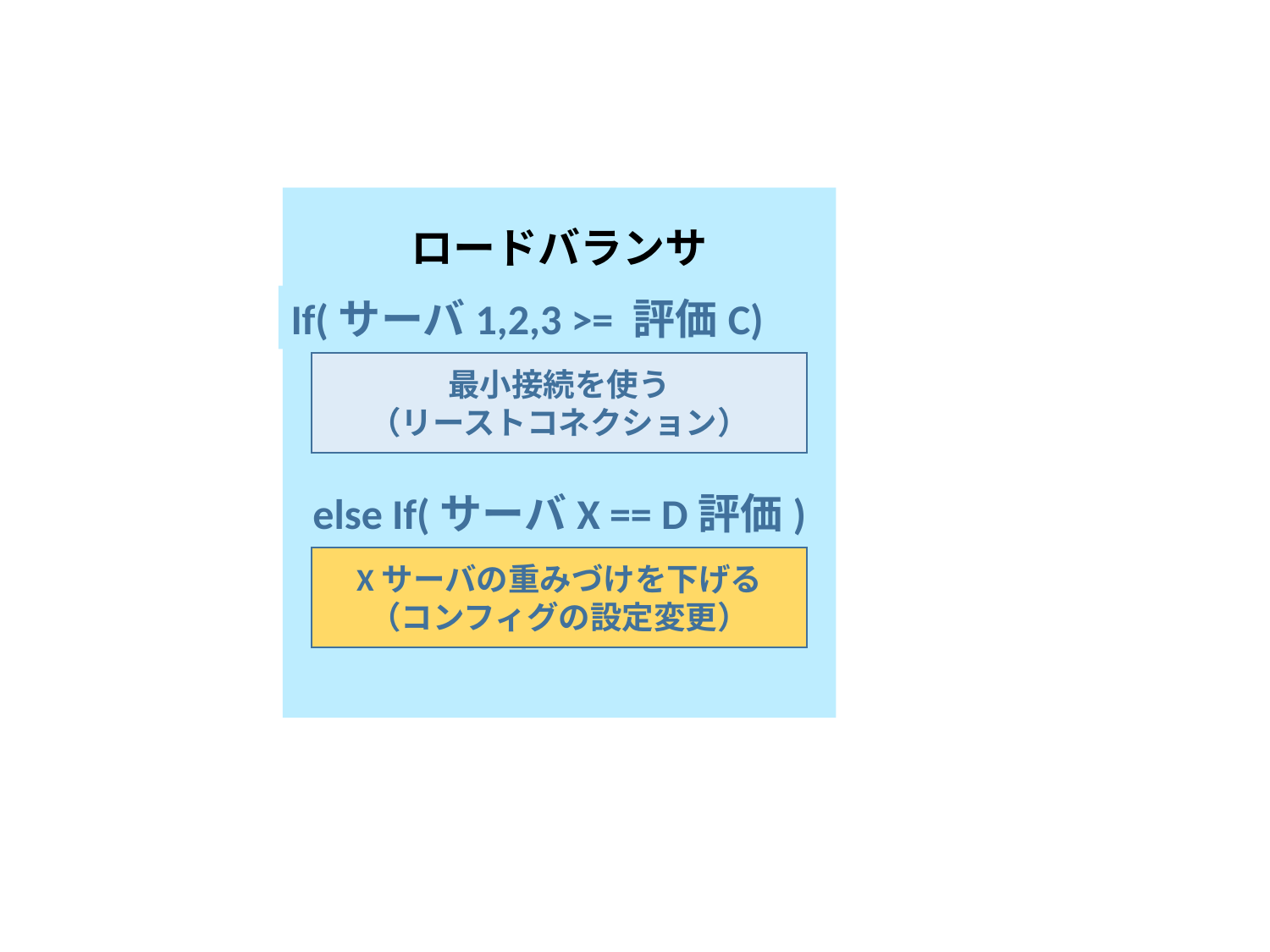

ロードバランサ
If(サーバ1,2,3 >= 評価C)
else If(サーバX == D評価)
最小接続を使う
（リーストコネクション）
Xサーバの重みづけを下げる
（コンフィグの設定変更）